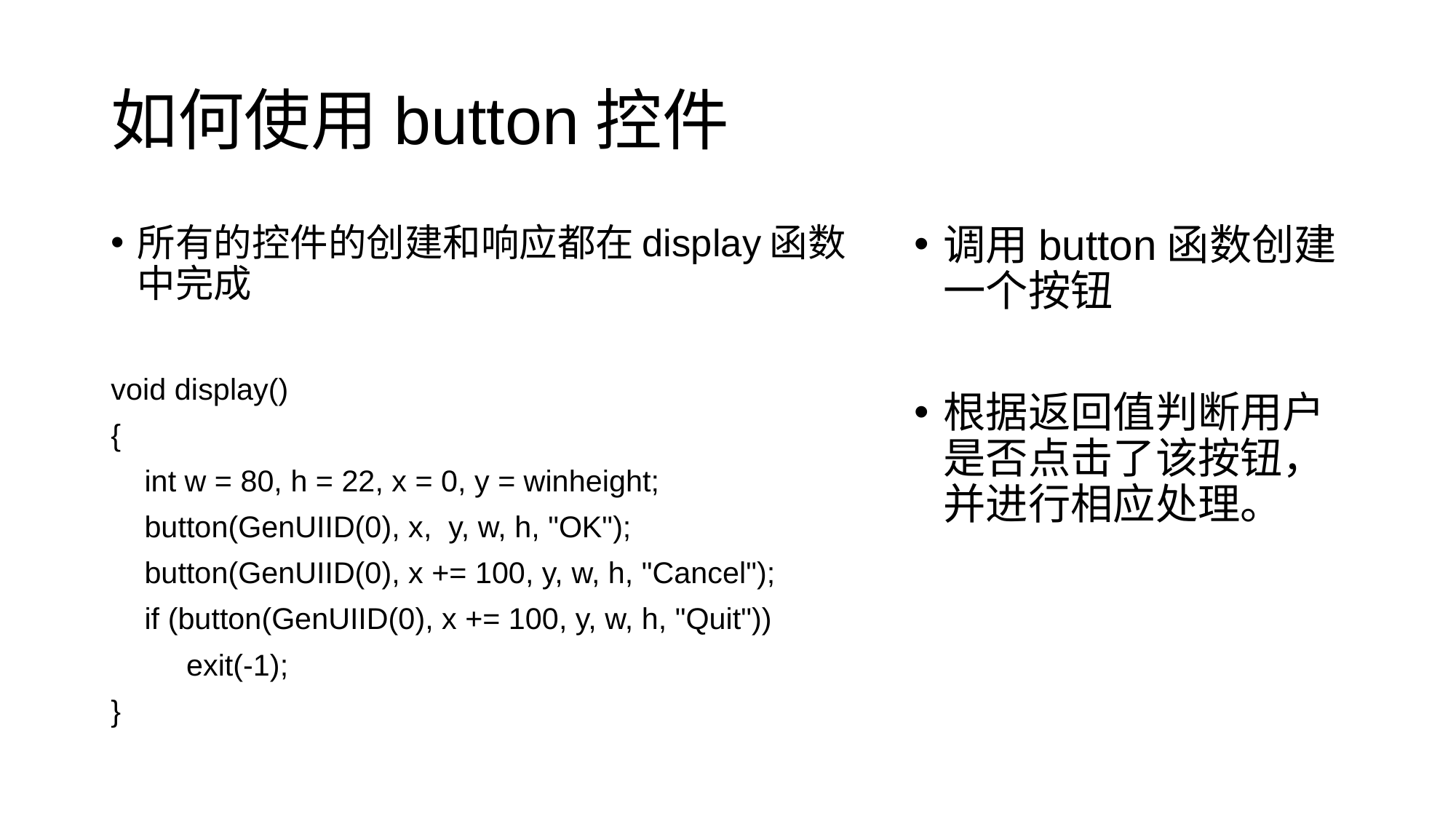

# 如何使用button控件
所有的控件的创建和响应都在display函数中完成

void display()
{
    int w = 80, h = 22, x = 0, y = winheight;
    button(GenUIID(0), x,  y, w, h, "OK");
    button(GenUIID(0), x += 100, y, w, h, "Cancel");
    if (button(GenUIID(0), x += 100, y, w, h, "Quit"))
         exit(-1);
}

调用button函数创建一个按钮

根据返回值判断用户是否点击了该按钮，并进行相应处理。